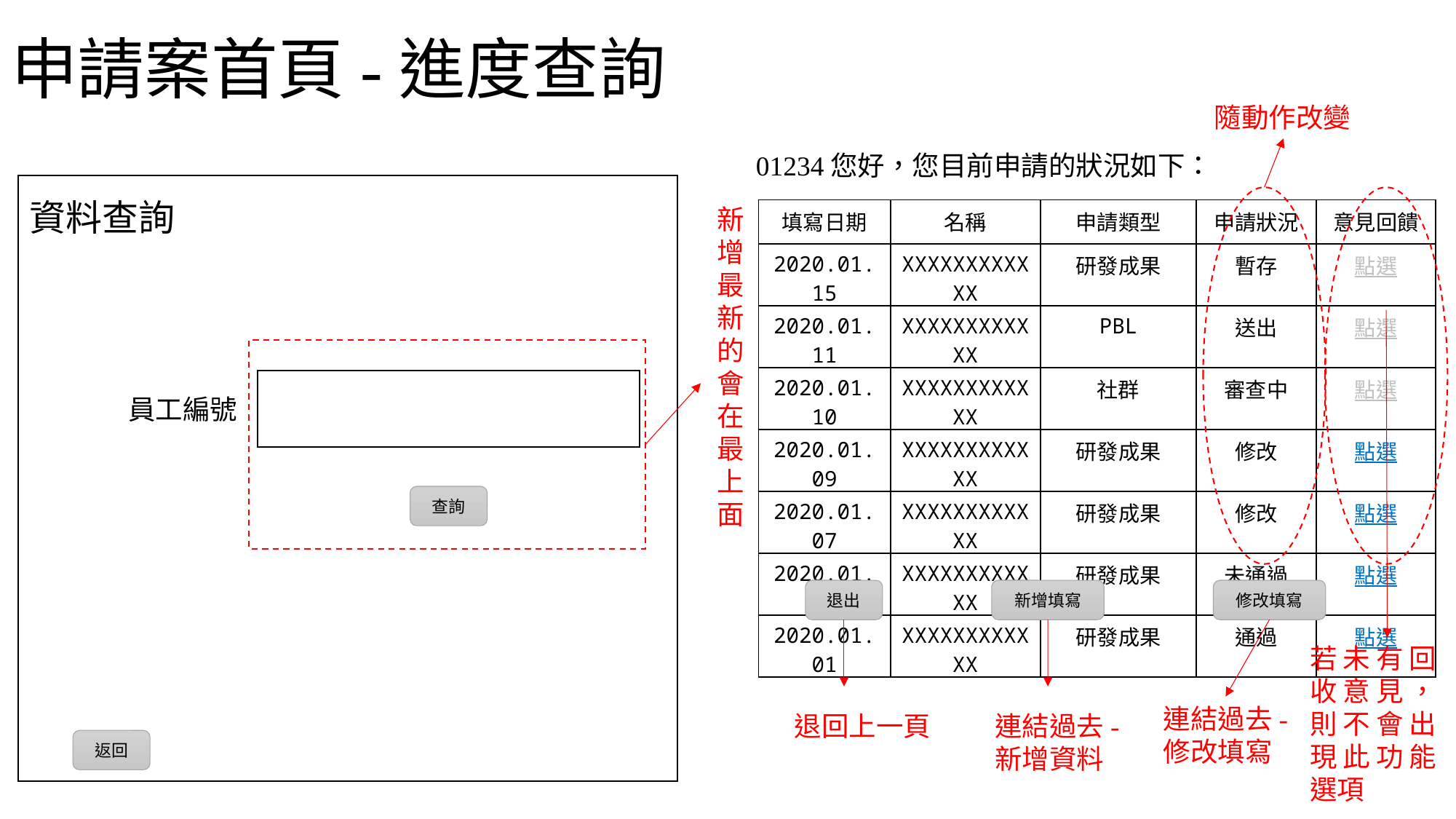

# 申請案首頁-進度查詢
隨動作改變
01234您好，您目前申請的狀況如下：

資料查詢
新
增
最
新
的
會
在
最
上
面
| 填寫日期 | 名稱 | 申請類型 | 申請狀況 | 意見回饋 |
| --- | --- | --- | --- | --- |
| 2020.01.15 | XXXXXXXXXXXX | 研發成果 | 暫存 | 點選 |
| 2020.01.11 | XXXXXXXXXXXX | PBL | 送出 | 點選 |
| 2020.01.10 | XXXXXXXXXXXX | 社群 | 審查中 | 點選 |
| 2020.01.09 | XXXXXXXXXXXX | 研發成果 | 修改 | 點選 |
| 2020.01.07 | XXXXXXXXXXXX | 研發成果 | 修改 | 點選 |
| 2020.01.03 | XXXXXXXXXXXX | 研發成果 | 未通過 | 點選 |
| 2020.01.01 | XXXXXXXXXXXX | 研發成果 | 通過 | 點選 |

員工編號
查詢
退出
新增填寫
修改填寫
若未有回收意見，則不會出現此功能選項
連結過去-
修改填寫
退回上一頁
連結過去-
新增資料
返回